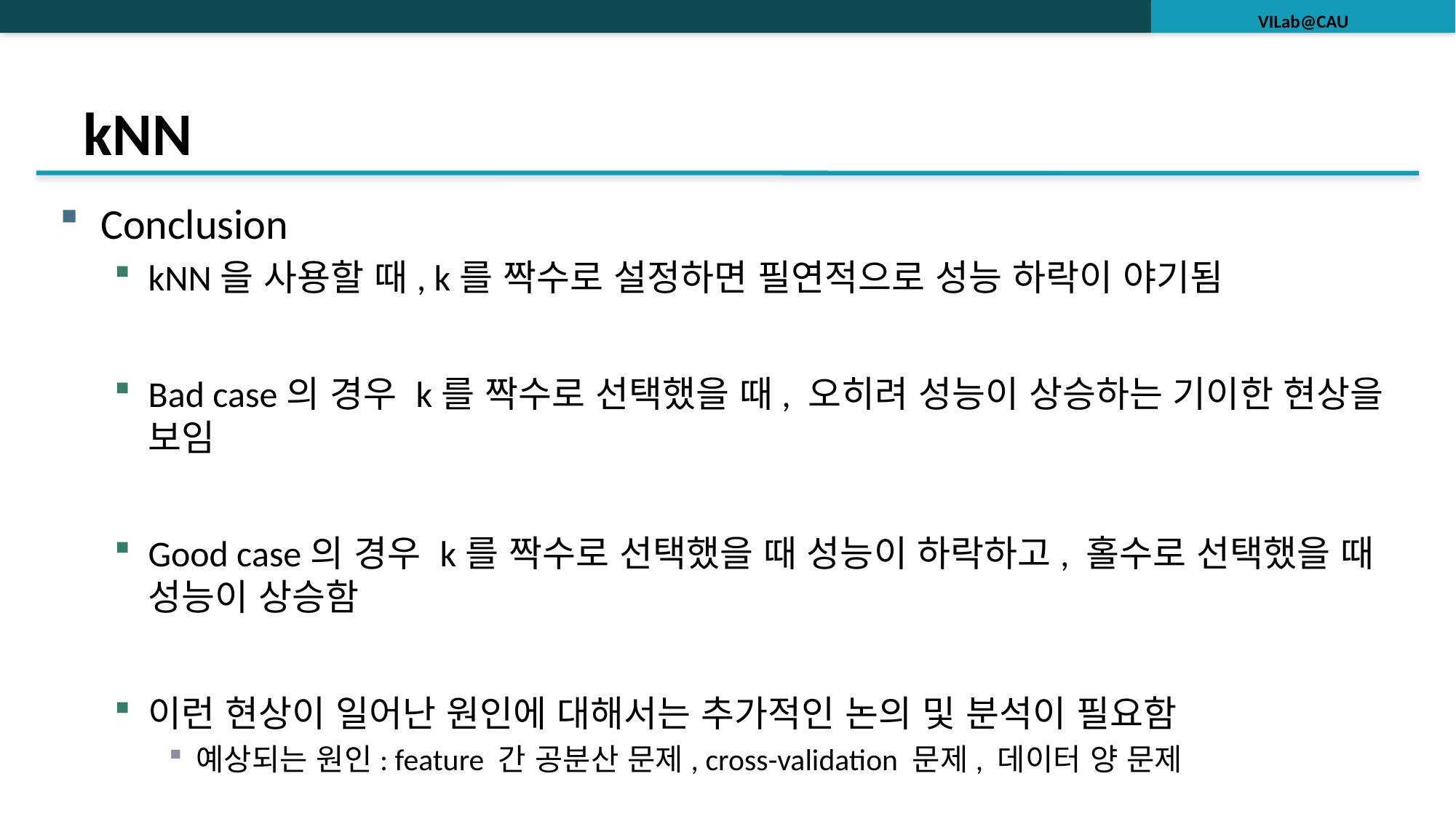

VILab@CAU
# kNN
Conclusion
kNN을 사용할 때, k를 짝수로 설정하면 필연적으로 성능 하락이 야기됨

Bad case의 경우 k를 짝수로 선택했을 때, 오히려 성능이 상승하는 기이한 현상을 보임

Good case의 경우 k를 짝수로 선택했을 때 성능이 하락하고, 홀수로 선택했을 때 성능이 상승함

이런 현상이 일어난 원인에 대해서는 추가적인 논의 및 분석이 필요함
예상되는 원인: feature 간 공분산 문제, cross-validation 문제, 데이터 양 문제